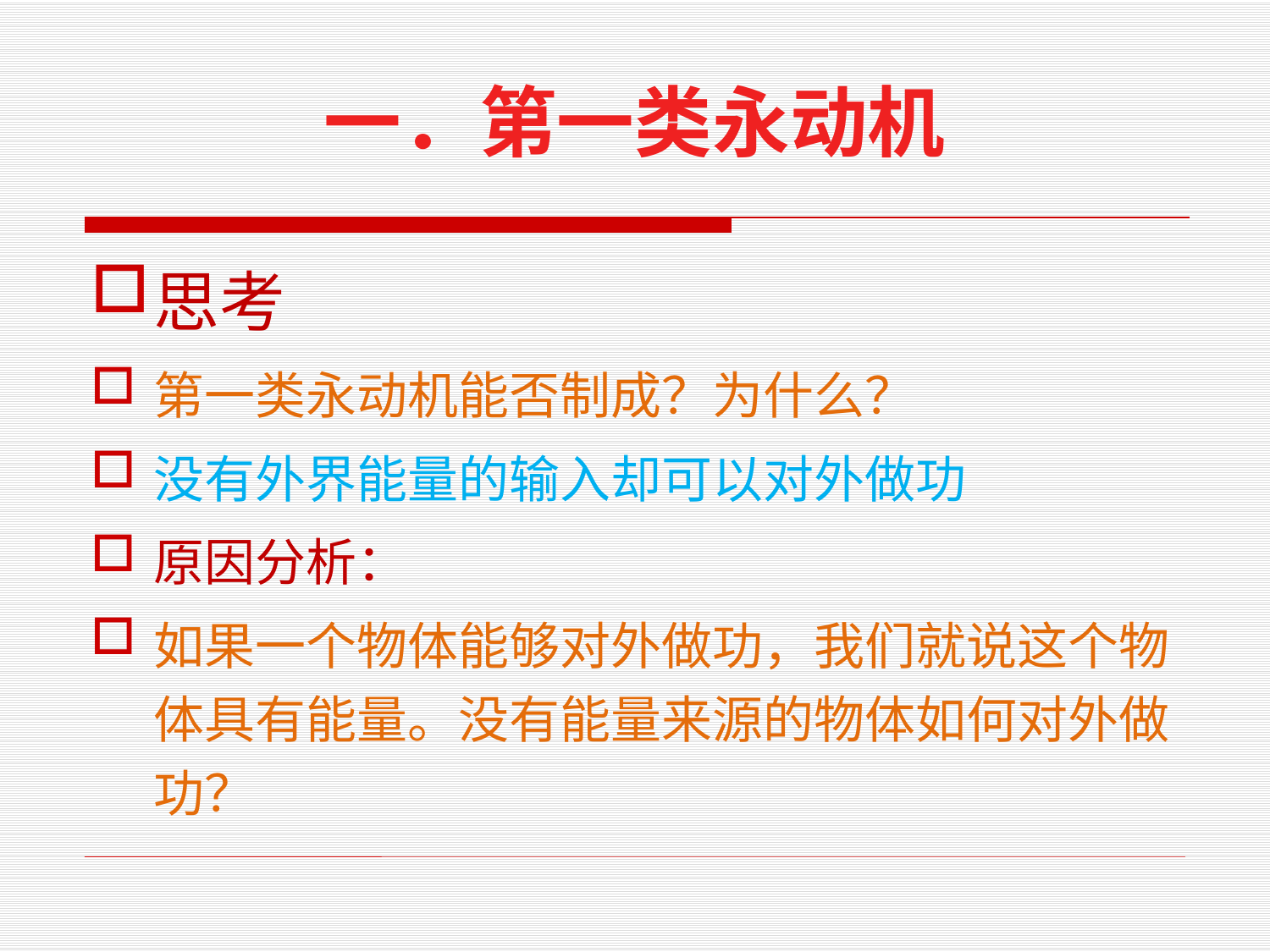

思考
第一类永动机能否制成？为什么？
没有外界能量的输入却可以对外做功
原因分析：
如果一个物体能够对外做功，我们就说这个物体具有能量。没有能量来源的物体如何对外做功？
一．第一类永动机